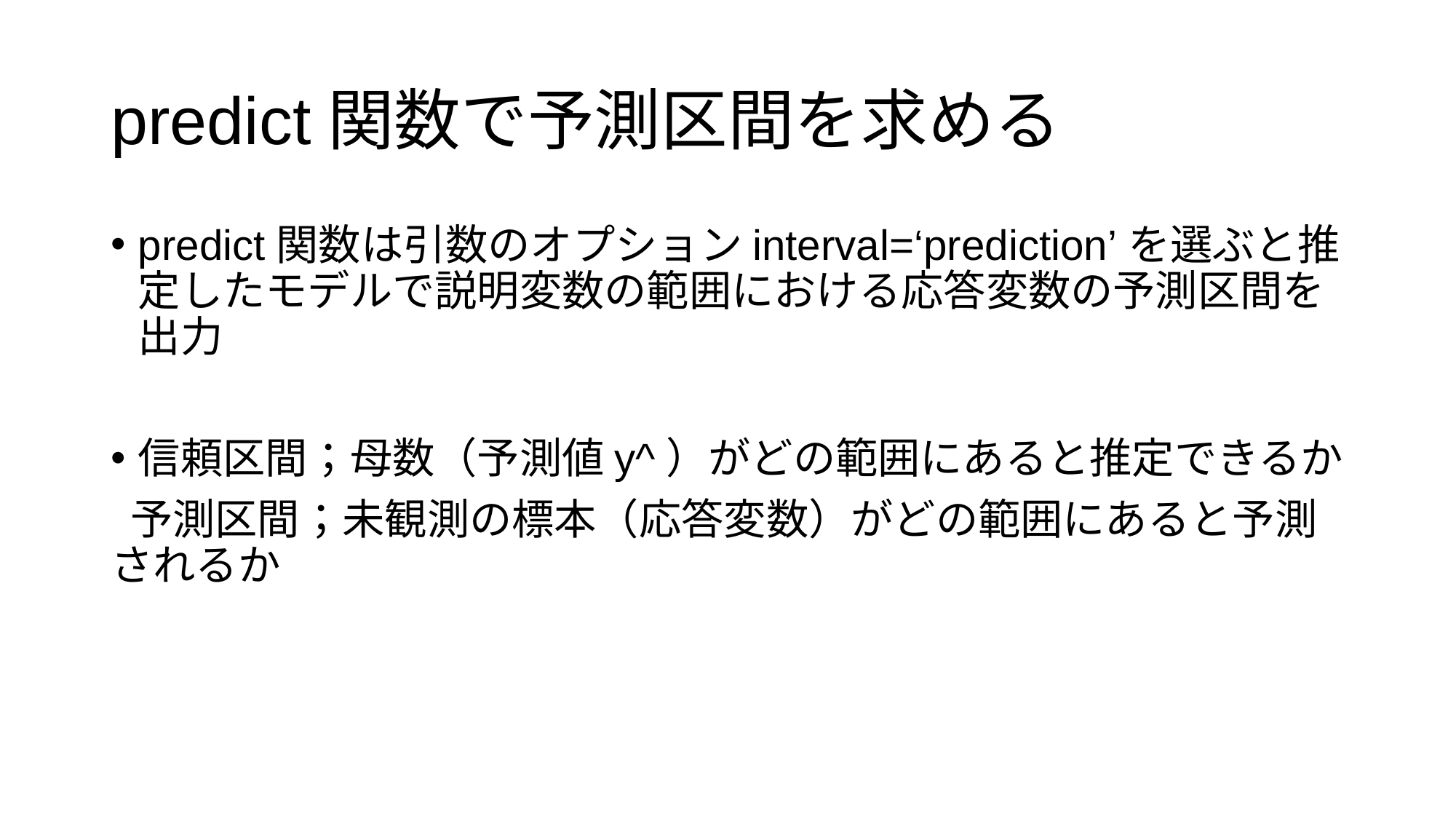

# predict関数で予測区間を求める
predict関数は引数のオプションinterval=‘prediction’を選ぶと推定したモデルで説明変数の範囲における応答変数の予測区間を出力

信頼区間；母数（予測値y^）がどの範囲にあると推定できるか
 予測区間；未観測の標本（応答変数）がどの範囲にあると予測されるか